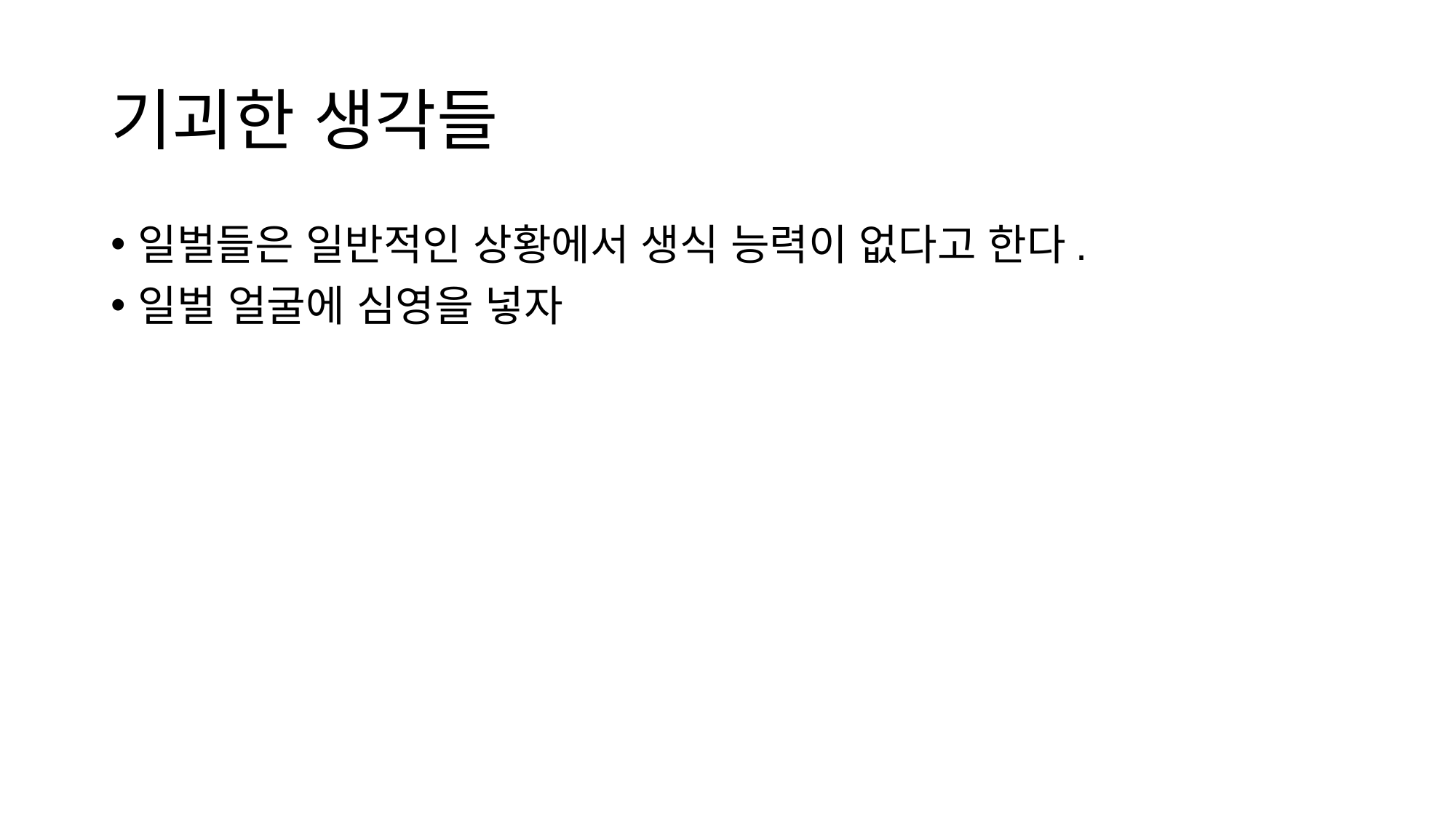

# 기괴한 생각들
일벌들은 일반적인 상황에서 생식 능력이 없다고 한다.
일벌 얼굴에 심영을 넣자